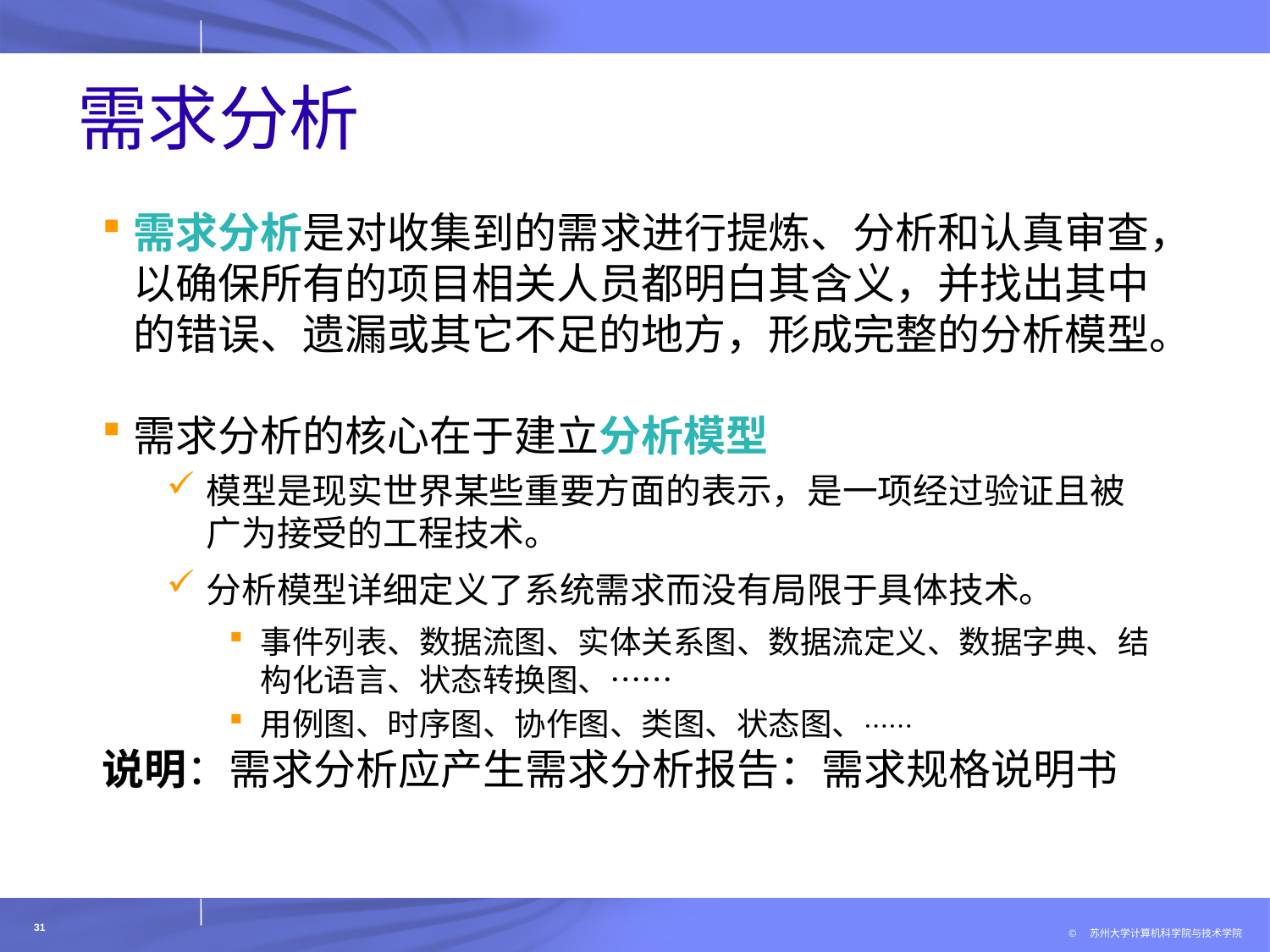

# 需求分析
需求分析是对收集到的需求进行提炼、分析和认真审查，以确保所有的项目相关人员都明白其含义，并找出其中的错误、遗漏或其它不足的地方，形成完整的分析模型。

需求分析的核心在于建立分析模型
模型是现实世界某些重要方面的表示，是一项经过验证且被广为接受的工程技术。
分析模型详细定义了系统需求而没有局限于具体技术。
事件列表、数据流图、实体关系图、数据流定义、数据字典、结构化语言、状态转换图、……
用例图、时序图、协作图、类图、状态图、……
说明：需求分析应产生需求分析报告：需求规格说明书

31